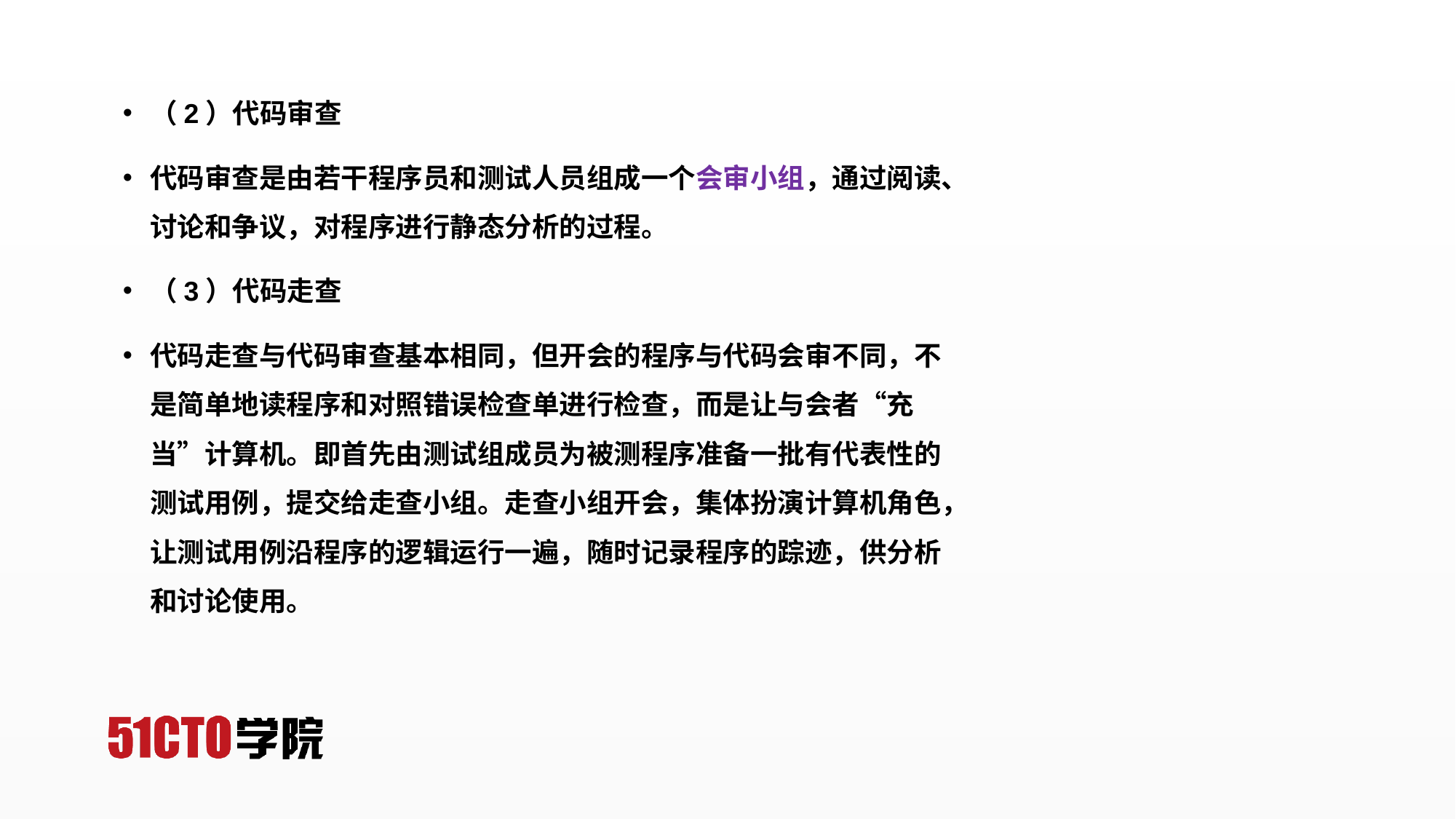

（2）代码审查
代码审查是由若干程序员和测试人员组成一个会审小组，通过阅读、讨论和争议，对程序进行静态分析的过程。
（3）代码走查
代码走查与代码审查基本相同，但开会的程序与代码会审不同，不是简单地读程序和对照错误检查单进行检查，而是让与会者“充当”计算机。即首先由测试组成员为被测程序准备一批有代表性的测试用例，提交给走查小组。走查小组开会，集体扮演计算机角色，让测试用例沿程序的逻辑运行一遍，随时记录程序的踪迹，供分析和讨论使用。